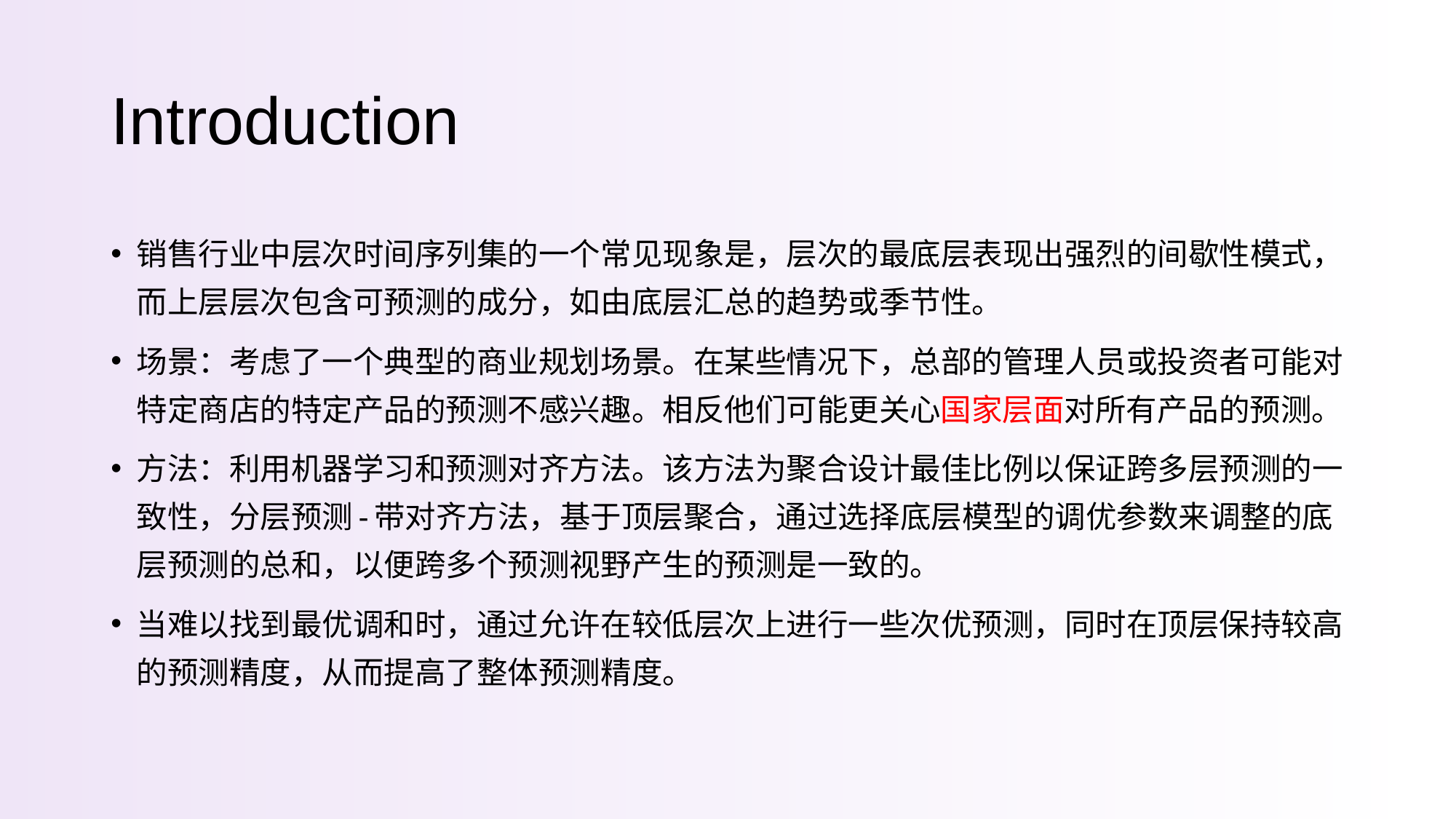

# Introduction
销售行业中层次时间序列集的一个常见现象是，层次的最底层表现出强烈的间歇性模式，而上层层次包含可预测的成分，如由底层汇总的趋势或季节性。
场景：考虑了一个典型的商业规划场景。在某些情况下，总部的管理人员或投资者可能对特定商店的特定产品的预测不感兴趣。相反他们可能更关心国家层面对所有产品的预测。
方法：利用机器学习和预测对齐方法。该方法为聚合设计最佳比例以保证跨多层预测的一致性，分层预测-带对齐方法，基于顶层聚合，通过选择底层模型的调优参数来调整的底层预测的总和，以便跨多个预测视野产生的预测是一致的。
当难以找到最优调和时，通过允许在较低层次上进行一些次优预测，同时在顶层保持较高的预测精度，从而提高了整体预测精度。